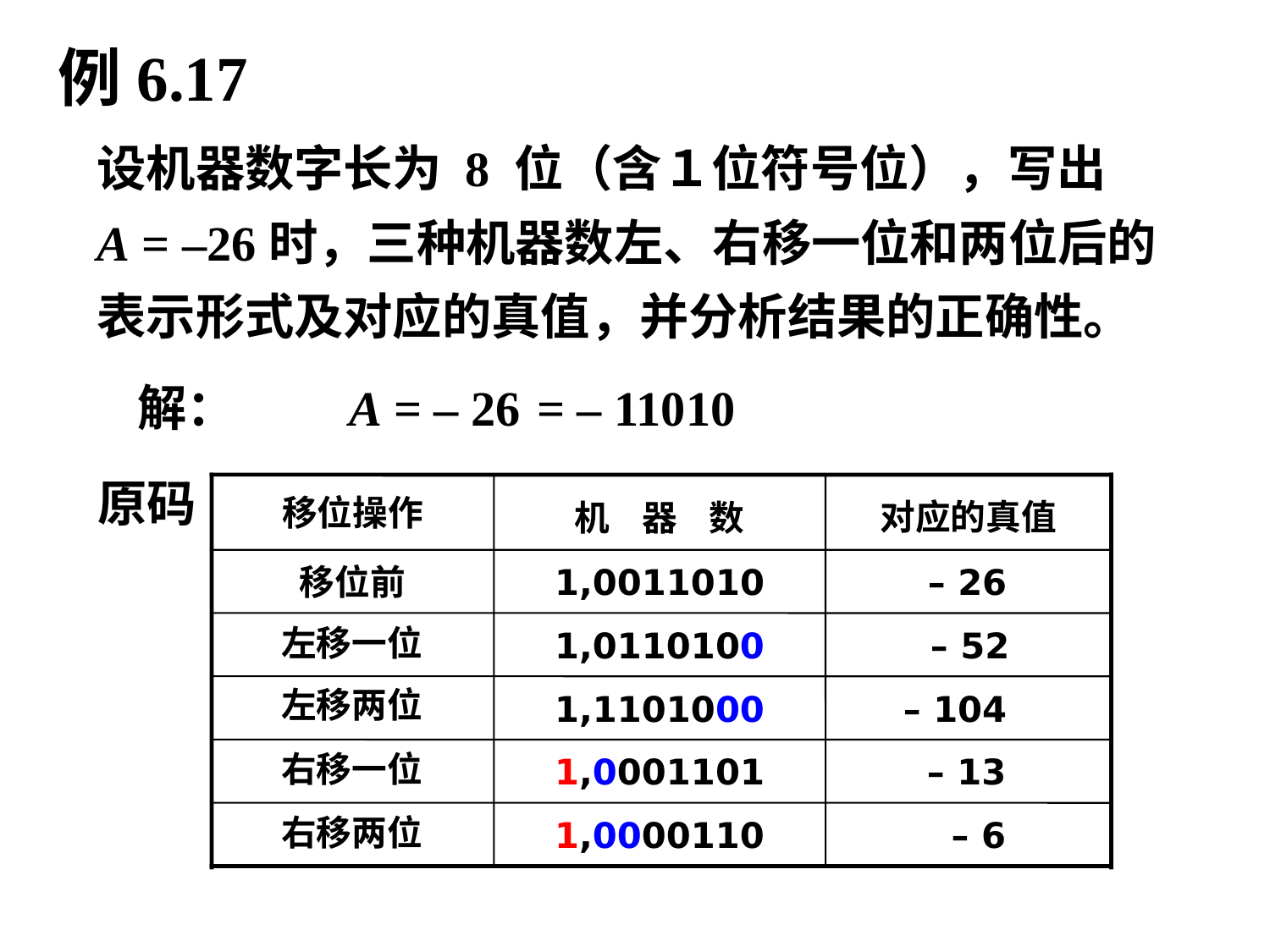

例6.17
设机器数字长为 8 位（含１位符号位），写出
A = –26时，三种机器数左、右移一位和两位后的表示形式及对应的真值，并分析结果的正确性。
解：
A = – 26
= – 11010
原码

对应的真值
移位操作
机    器    数

移位前
1,0011010
  – 26
左移一位
1,0110100
  – 52
左移两位
1,1101000
– 104
右移一位
1,0001101
 – 13
右移两位
1,0000110
  – 6